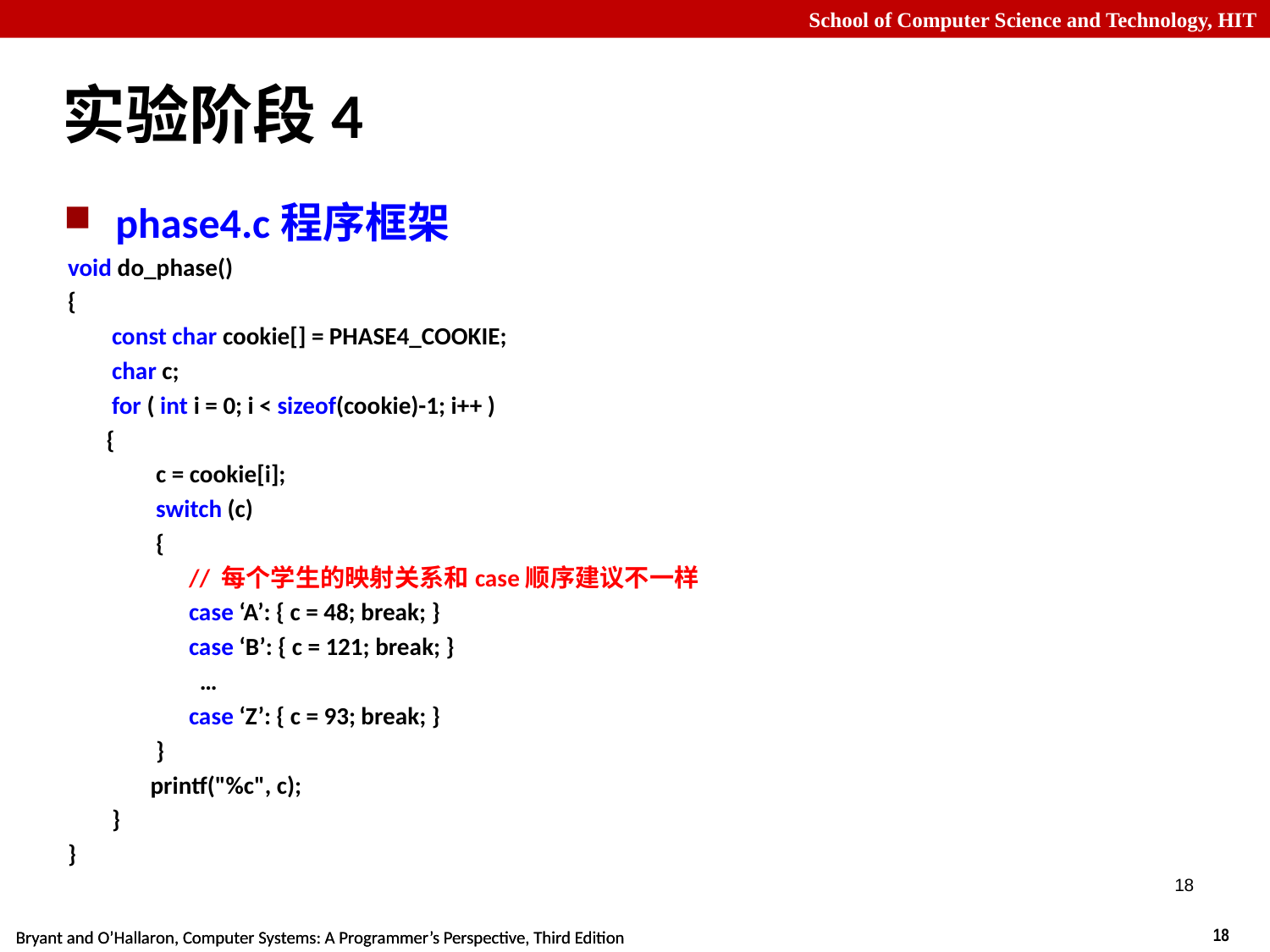

# 实验阶段4
phase4.c程序框架
void do_phase()
{
        const char cookie[] = PHASE4_COOKIE;
        char c;
        for ( int i = 0; i < sizeof(cookie)-1; i++ )
       {
                c = cookie[i];
                switch (c)
                {
                      // 每个学生的映射关系和case顺序建议不一样
                      case ‘A’: { c = 48; break; }
                      case ‘B’: { c = 121; break; }
                        …
                      case ‘Z’: { c = 93; break; }
                }
               printf("%c", c);
        }
}

18